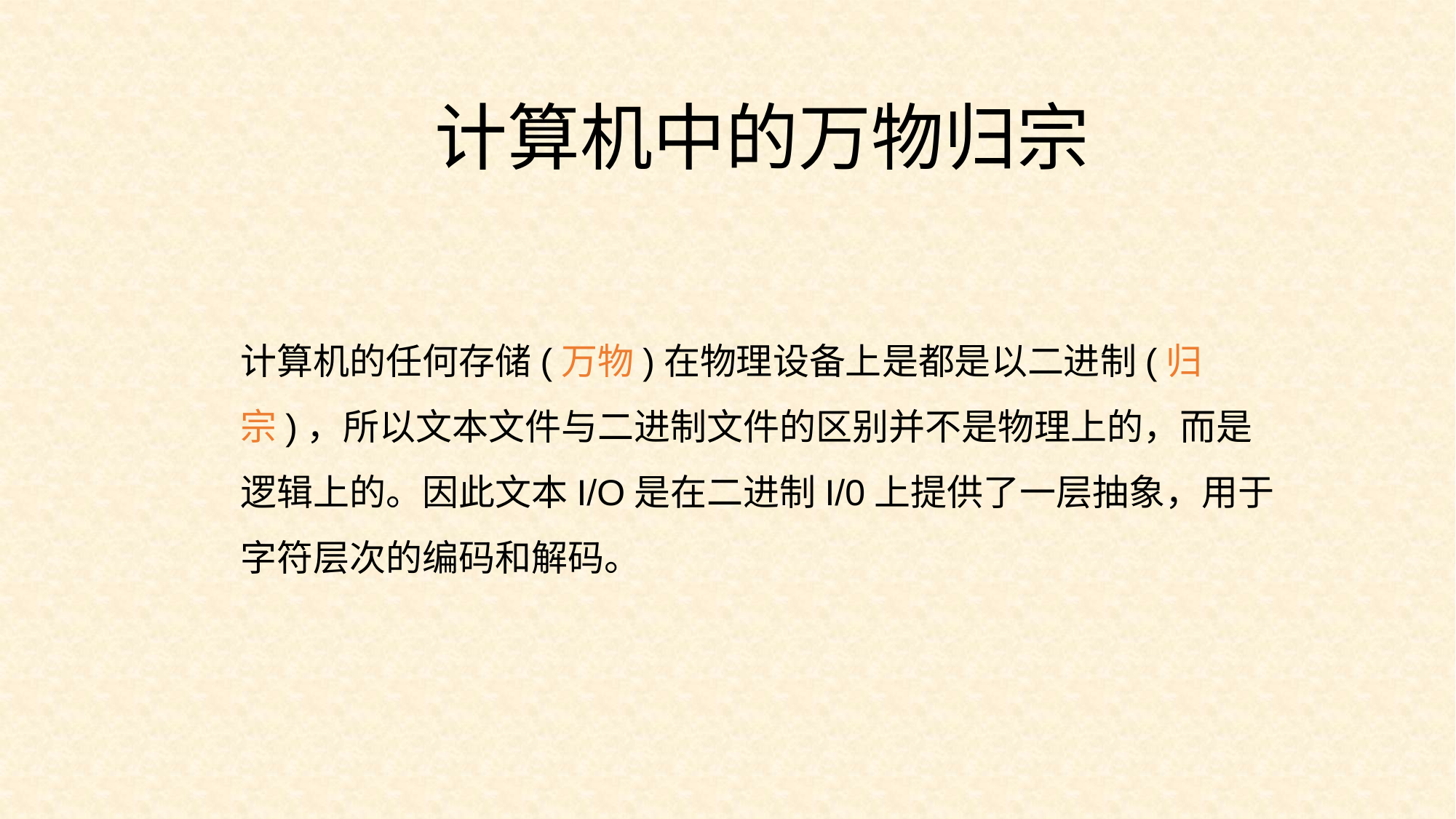

计算机中的万物归宗
计算机的任何存储(万物)在物理设备上是都是以二进制(归宗)，所以文本文件与二进制文件的区别并不是物理上的，而是逻辑上的。因此文本I/O是在二进制I/0上提供了一层抽象，用于字符层次的编码和解码。